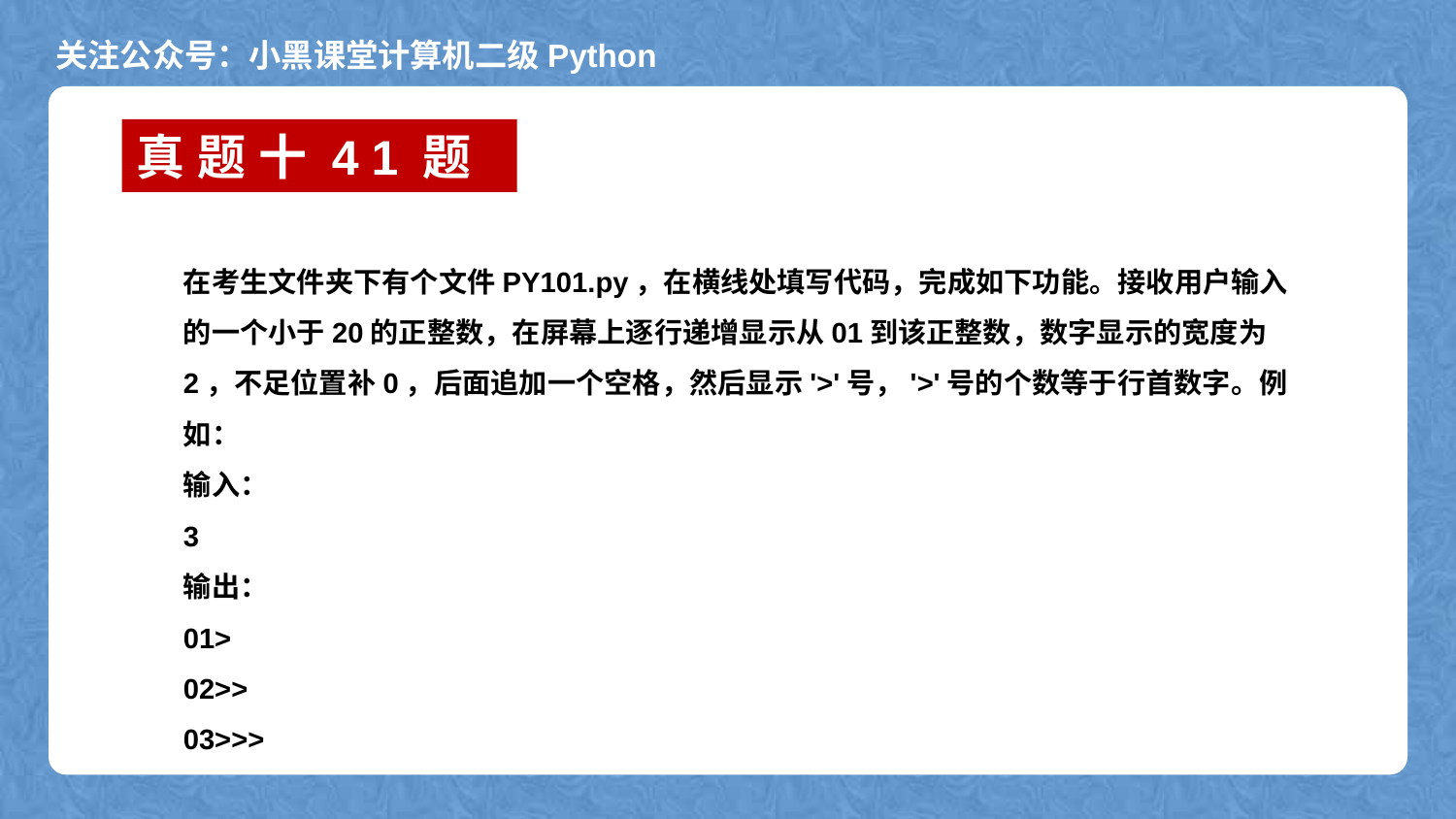

真题十41题
在考生文件夹下有个文件PY101.py，在横线处填写代码，完成如下功能。接收用户输入的一个小于20的正整数，在屏幕上逐行递增显示从01到该正整数，数字显示的宽度为2，不足位置补0，后面追加一个空格，然后显示'>'号，'>'号的个数等于行首数字。例如：
输入：
3
输出：
01>
02>>
03>>>